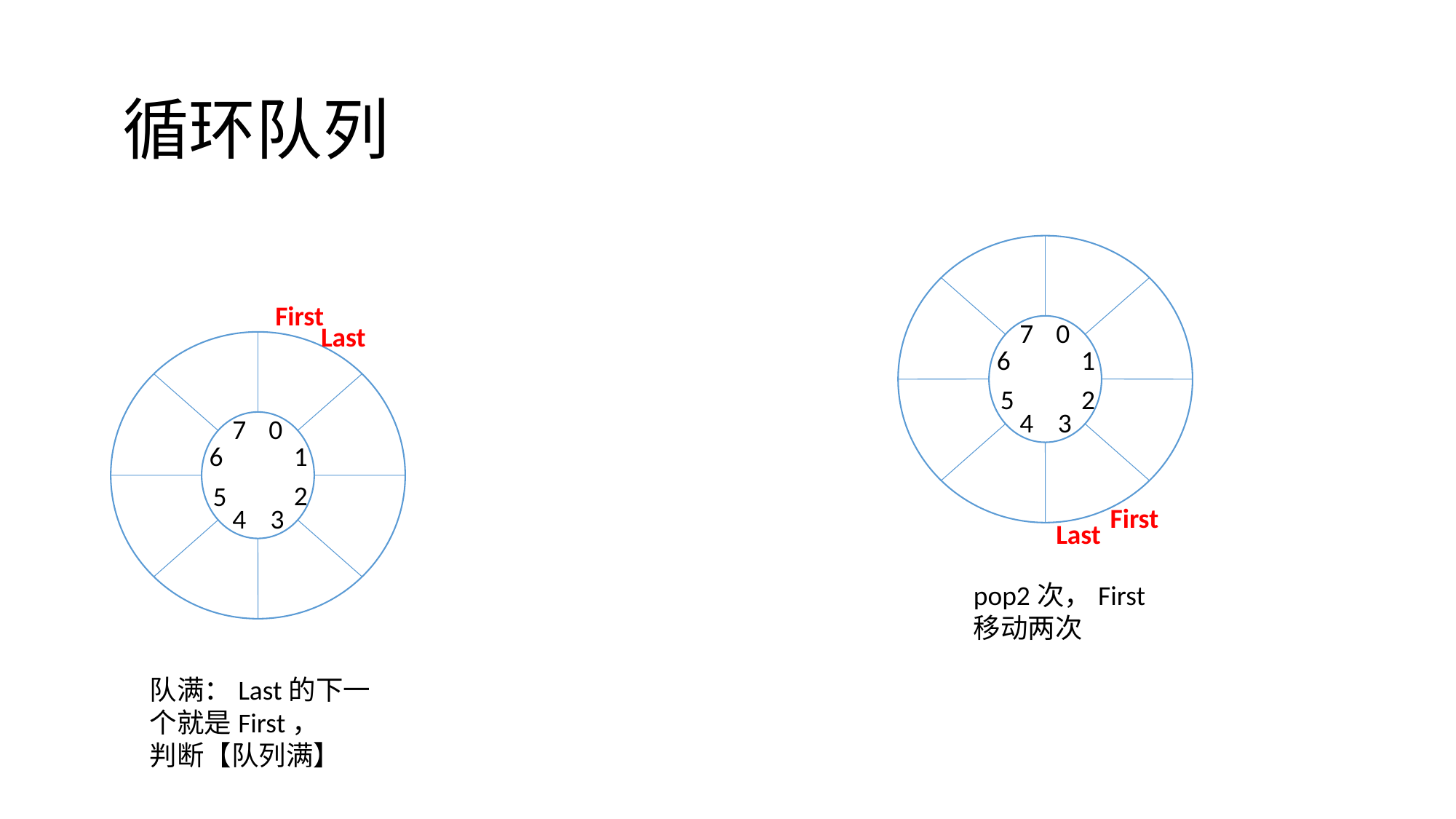

# 循环队列

0
7
6
1
2
5
4
3
First
Last
pop2次，First移动两次
First
Last

0
7
6
1
2
5
4
3
队满：Last的下一个就是First，
判断【队列满】